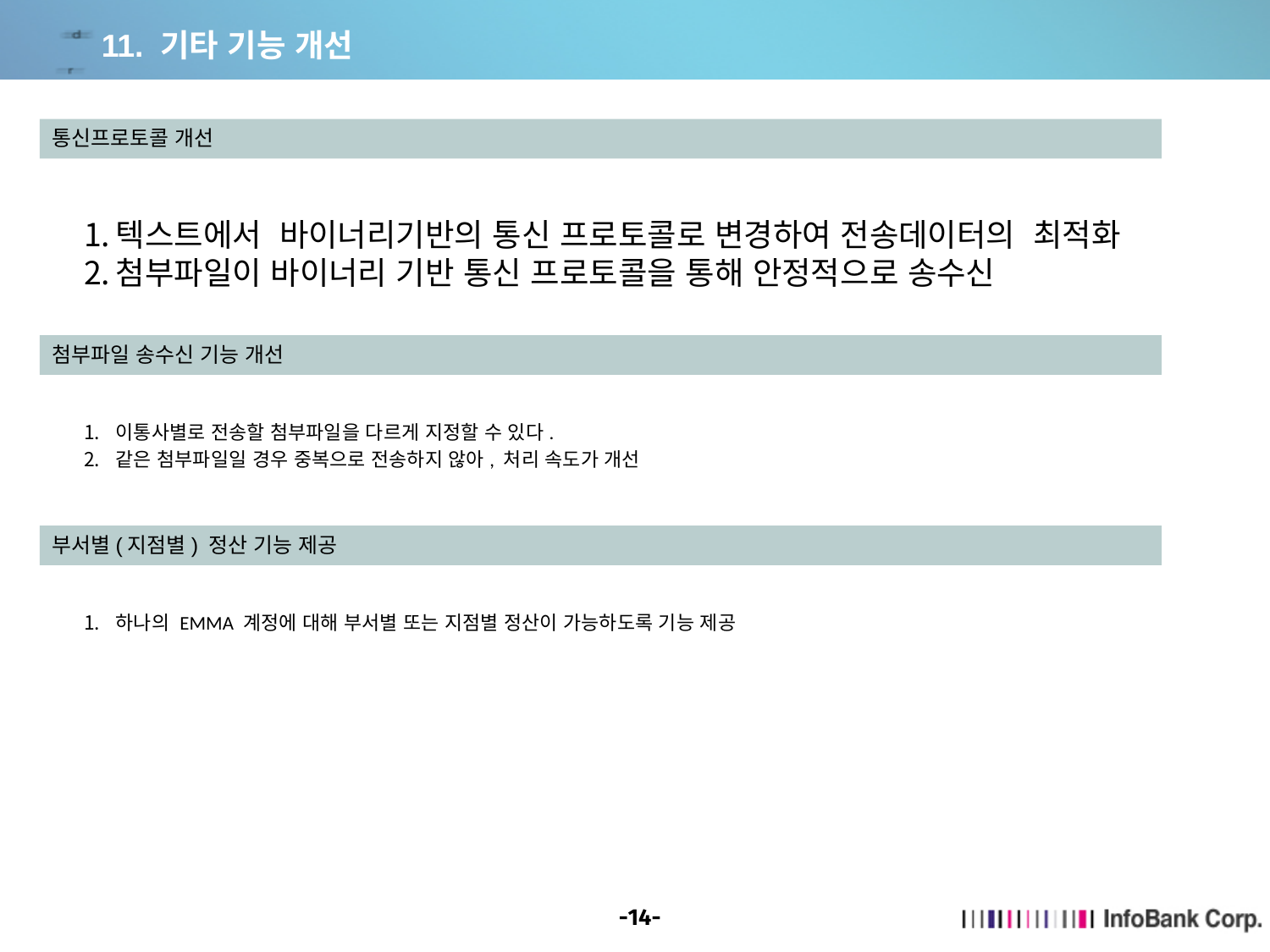

11. 기타 기능 개선
통신프로토콜 개선

텍스트에서  바이너리기반의 통신 프로토콜로 변경하여 전송데이터의  최적화
첨부파일이 바이너리 기반 통신 프로토콜을 통해 안정적으로 송수신
첨부파일 송수신 기능 개선

이통사별로 전송할 첨부파일을 다르게 지정할 수 있다.
같은 첨부파일일 경우 중복으로 전송하지 않아, 처리 속도가 개선
부서별(지점별) 정산 기능 제공

하나의 EMMA 계정에 대해 부서별 또는 지점별 정산이 가능하도록 기능 제공